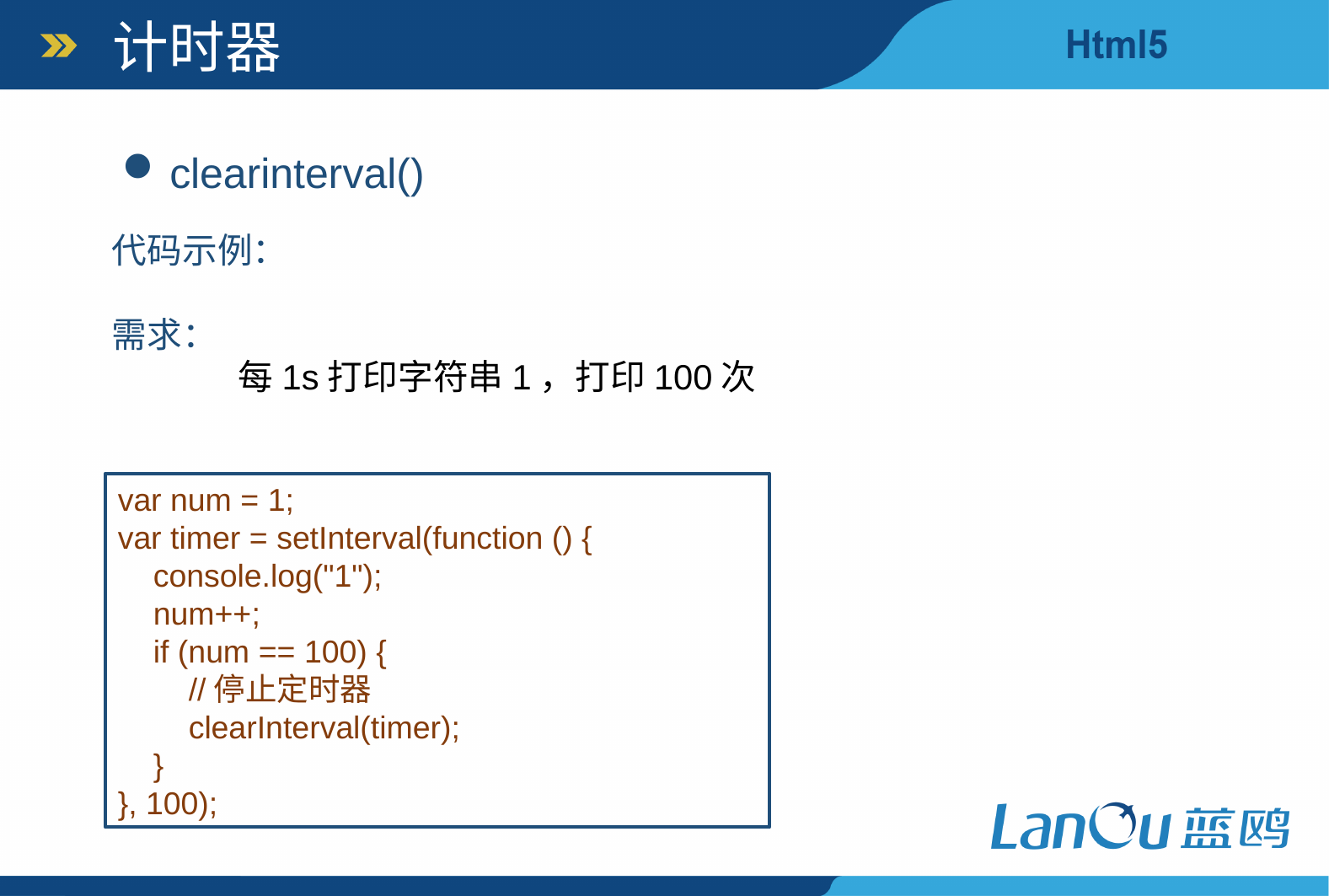

计时器

clearinterval()

代码示例：

需求：
	每1s打印字符串1，打印100次
var num = 1;
var timer = setInterval(function () {
    console.log("1");
    num++;
    if (num == 100) {
        //停止定时器
        clearInterval(timer);
    }
}, 100);